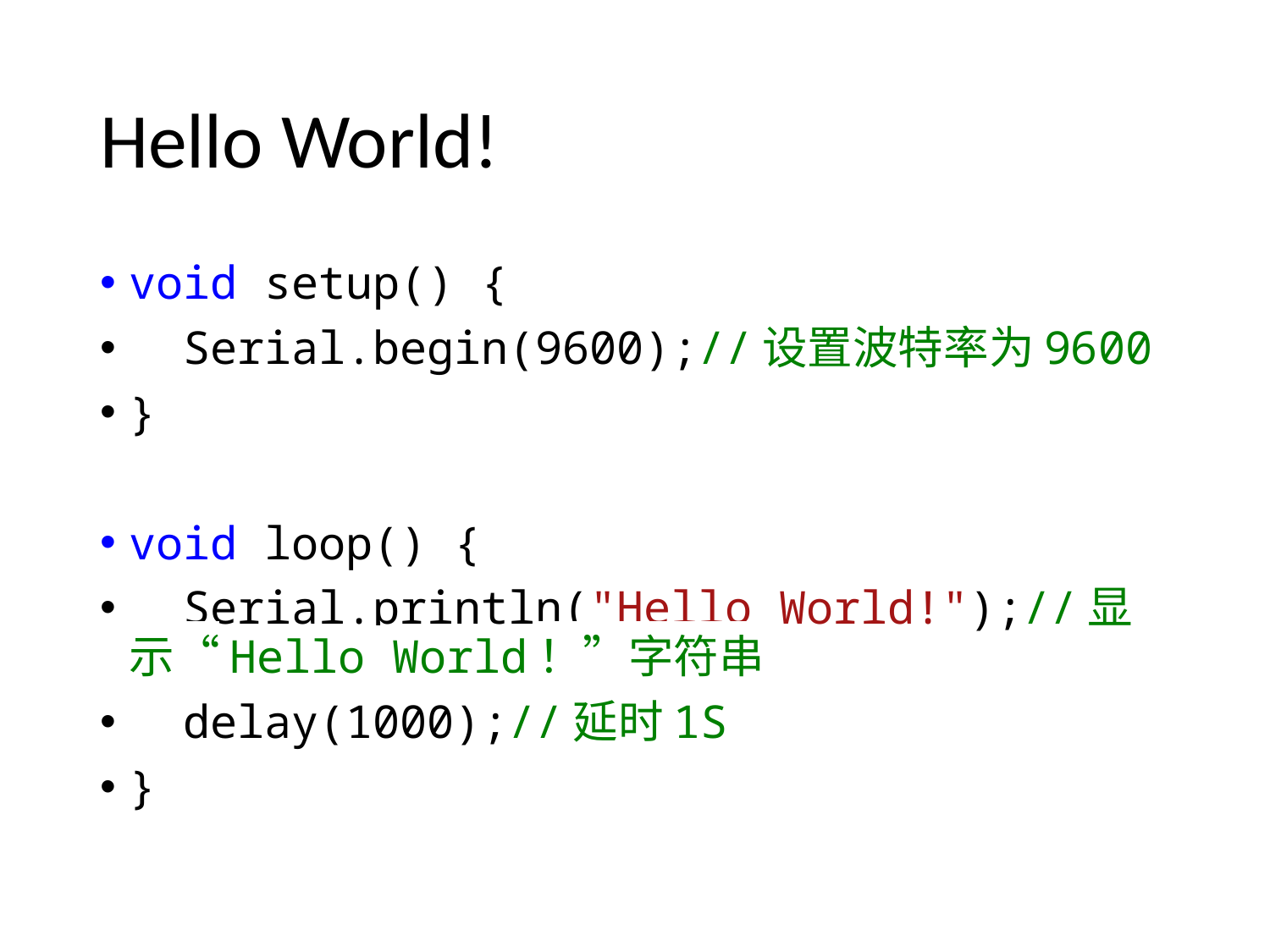

# Hello World!
void setup() {
  Serial.begin(9600);//设置波特率为9600
}

void loop() {
  Serial.println("Hello World!");//显示“Hello World！”字符串
  delay(1000);//延时1S
}